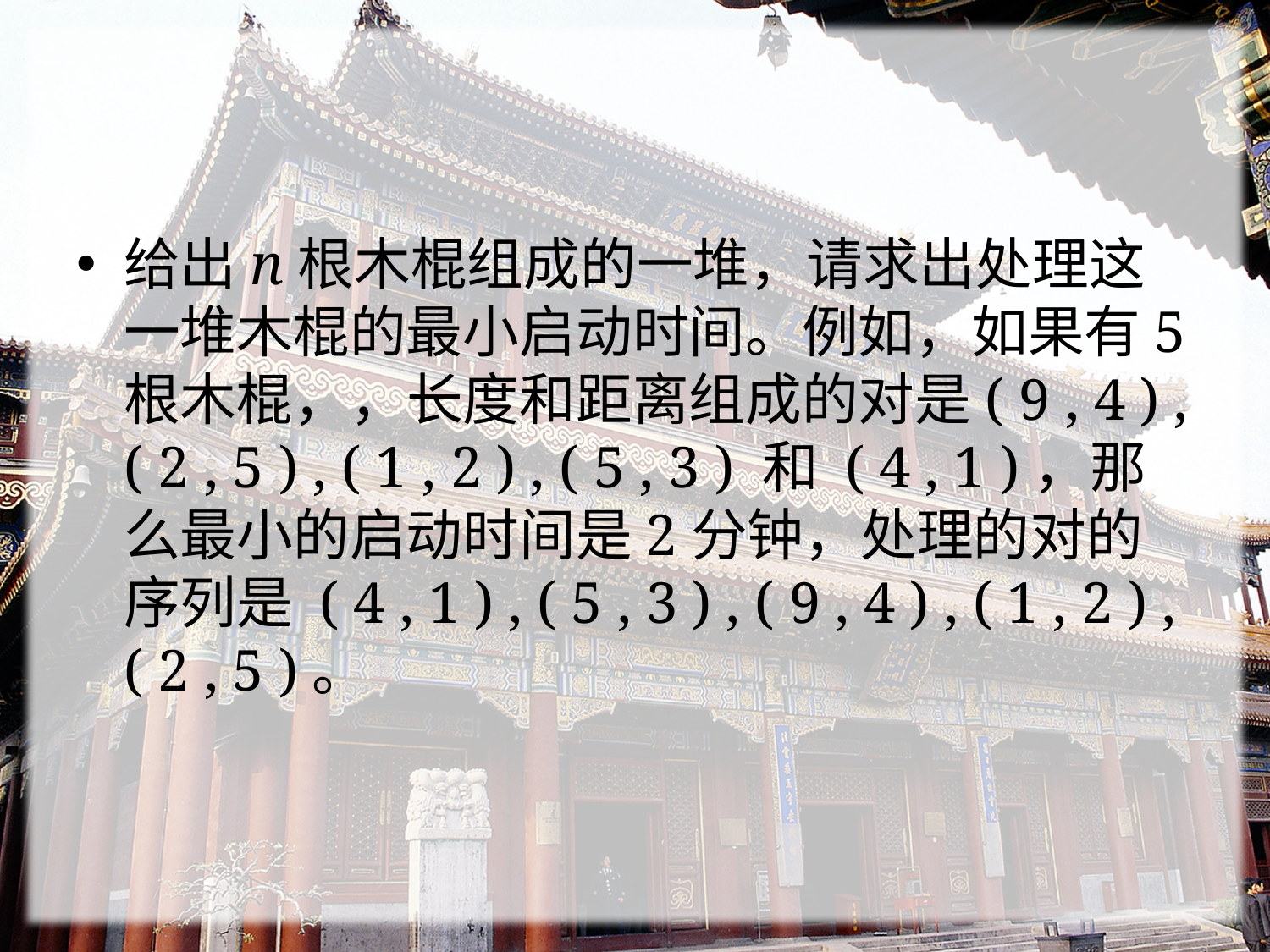

#
给出n根木棍组成的一堆，请求出处理这一堆木棍的最小启动时间。例如，如果有5根木棍，，长度和距离组成的对是( 9 , 4 ) , ( 2 , 5 ) , ( 1 , 2 ) , ( 5 , 3 ) 和 ( 4 , 1 )，那么最小的启动时间是2分钟，处理的对的序列是 ( 4 , 1 ) , ( 5 , 3 ) , ( 9 , 4 ) , ( 1 , 2 ) , ( 2 , 5 )。